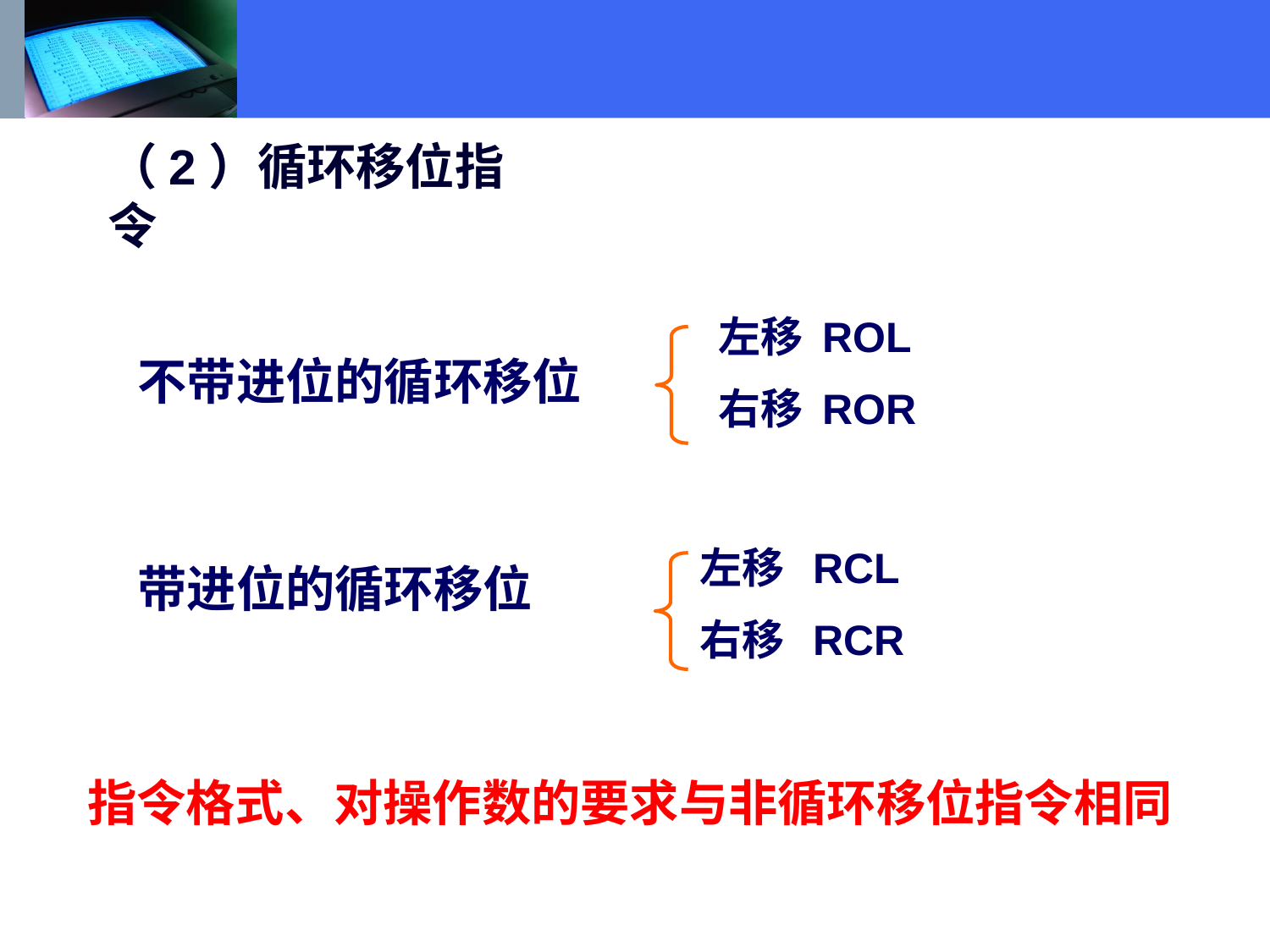

（2）循环移位指令

不带进位的循环移位

带进位的循环移位
左移 ROL
右移 ROR

左移  RCL
右移  RCR

指令格式、对操作数的要求与非循环移位指令相同